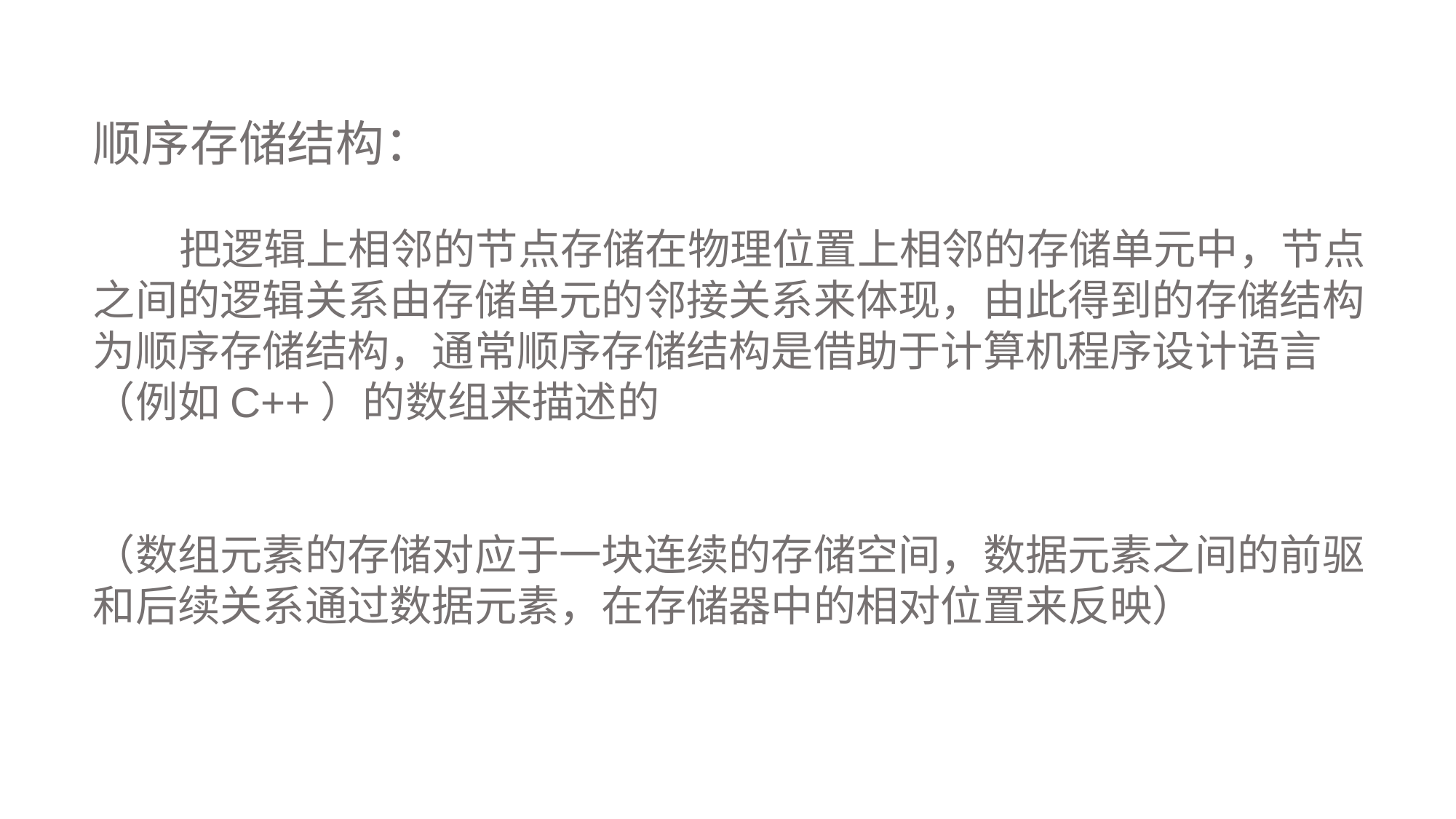

顺序存储结构：

        把逻辑上相邻的节点存储在物理位置上相邻的存储单元中，节点之间的逻辑关系由存储单元的邻接关系来体现，由此得到的存储结构为顺序存储结构，通常顺序存储结构是借助于计算机程序设计语言（例如C++）的数组来描述的

（数组元素的存储对应于一块连续的存储空间，数据元素之间的前驱和后续关系通过数据元素，在存储器中的相对位置来反映）